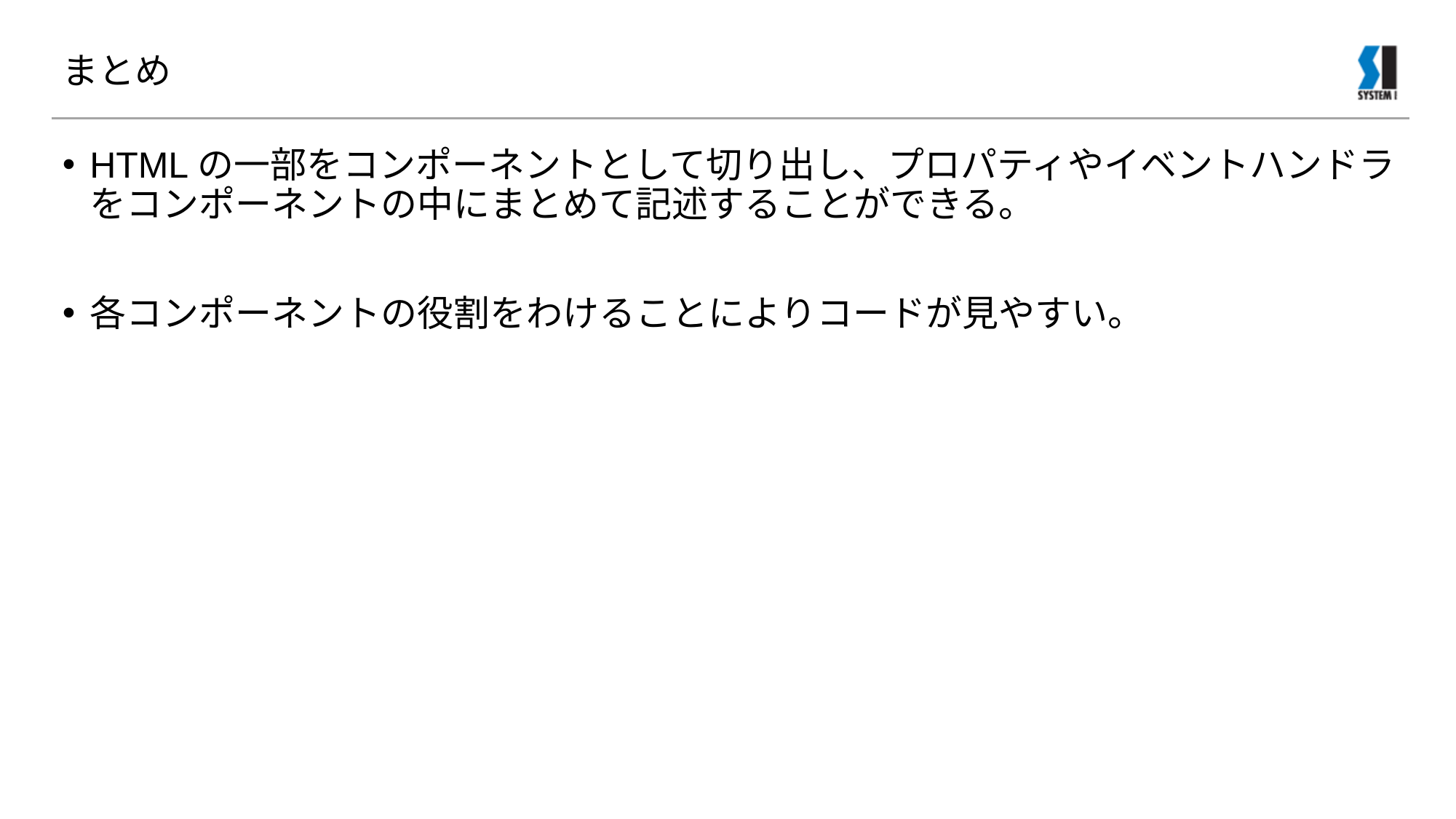

# まとめ
HTMLの一部をコンポーネントとして切り出し、プロパティやイベントハンドラをコンポーネントの中にまとめて記述することができる。

各コンポーネントの役割をわけることによりコードが見やすい。